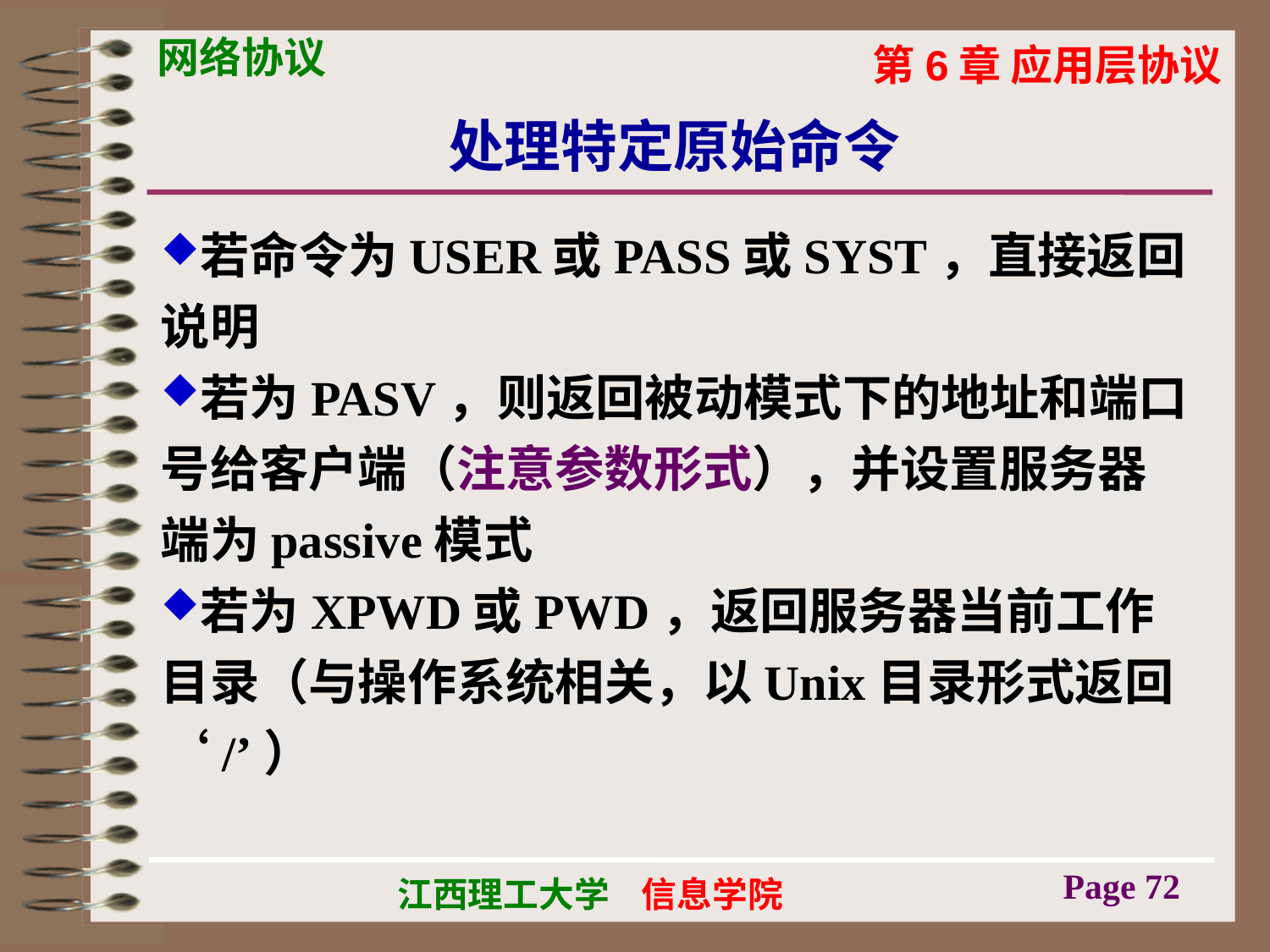

# 处理特定原始命令
若命令为USER或PASS或SYST，直接返回说明
若为PASV，则返回被动模式下的地址和端口号给客户端（注意参数形式），并设置服务器端为passive模式
若为XPWD或PWD，返回服务器当前工作目录（与操作系统相关，以Unix目录形式返回 ‘/’）

Page 72